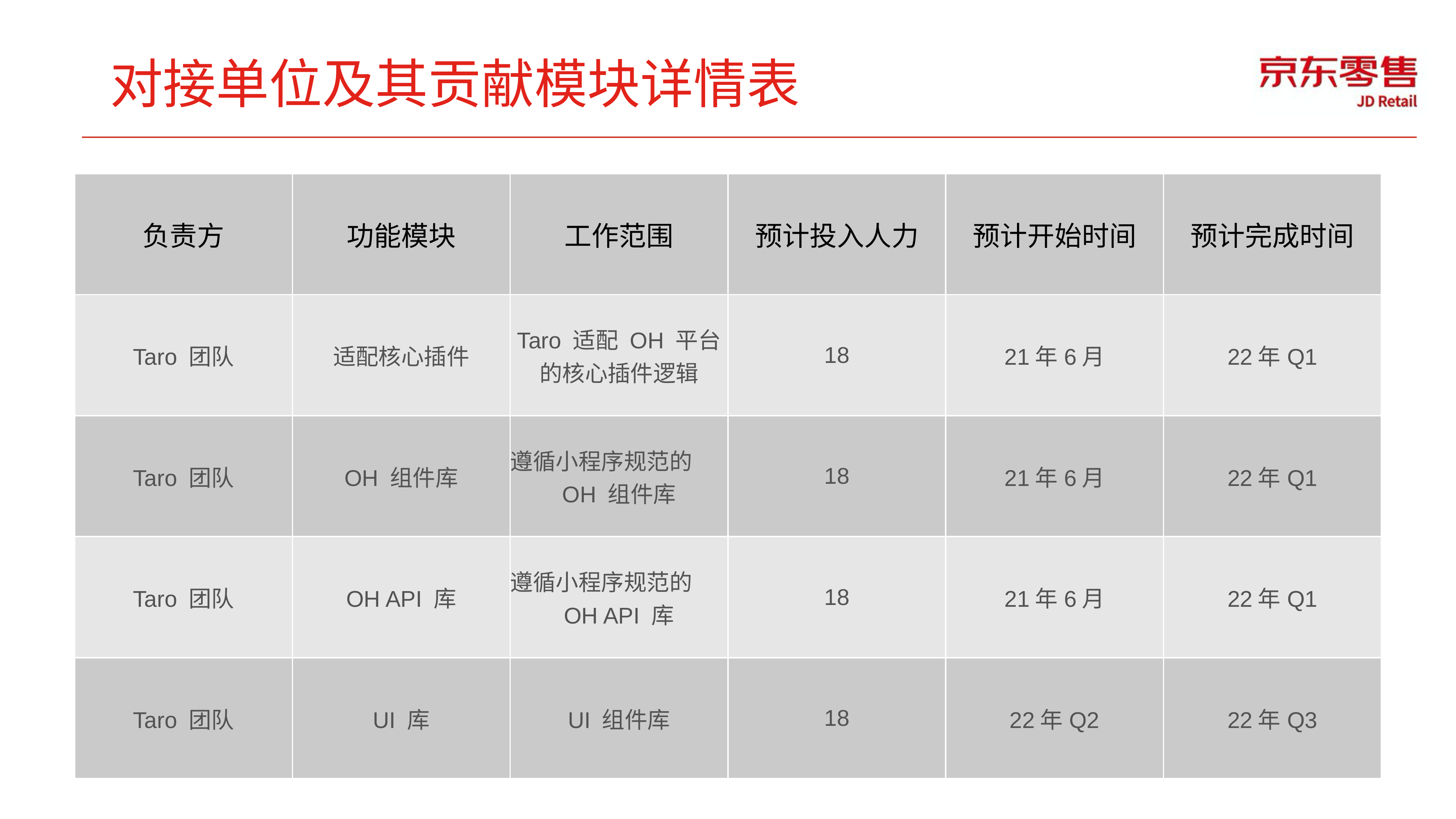

对接单位及其贡献模块详情表
| 负责方 | 功能模块 | 工作范围 | 预计投入人力 | 预计开始时间 | 预计完成时间 |
| --- | --- | --- | --- | --- | --- |
| Taro 团队 | 适配核心插件 | Taro 适配 OH 平台的核心插件逻辑 | 18 | 21年6月 | 22年Q1 |
| Taro 团队 | OH 组件库 | 遵循小程序规范的 OH 组件库 | 18 | 21年6月 | 22年Q1 |
| Taro 团队 | OH API 库 | 遵循小程序规范的 OH API 库 | 18 | 21年6月 | 22年Q1 |
| Taro 团队 | UI 库 | UI 组件库 | 18 | 22年Q2 | 22年Q3 |